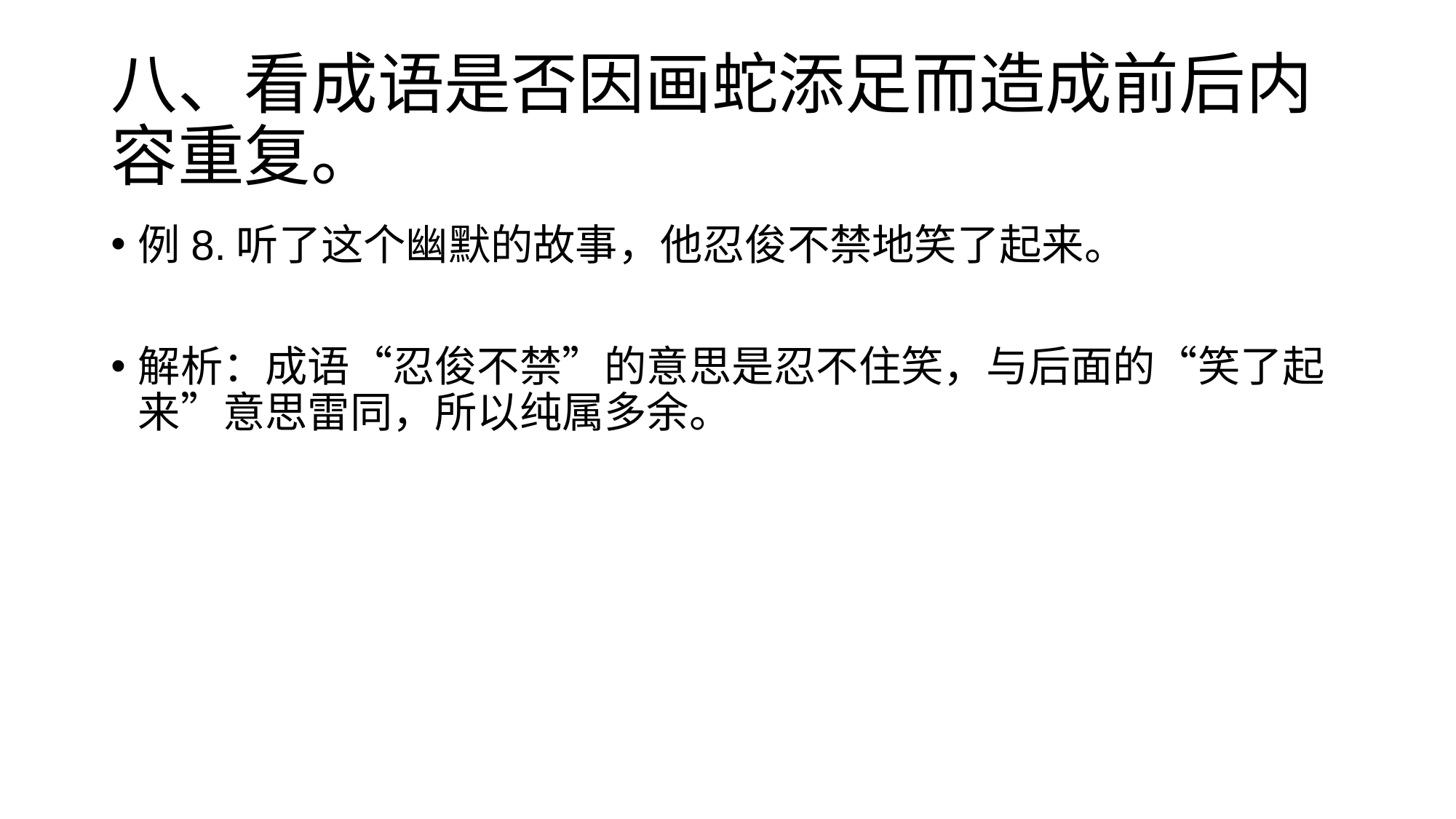

# 八、看成语是否因画蛇添足而造成前后内容重复。
例8.听了这个幽默的故事，他忍俊不禁地笑了起来。

解析：成语“忍俊不禁”的意思是忍不住笑，与后面的“笑了起来”意思雷同，所以纯属多余。